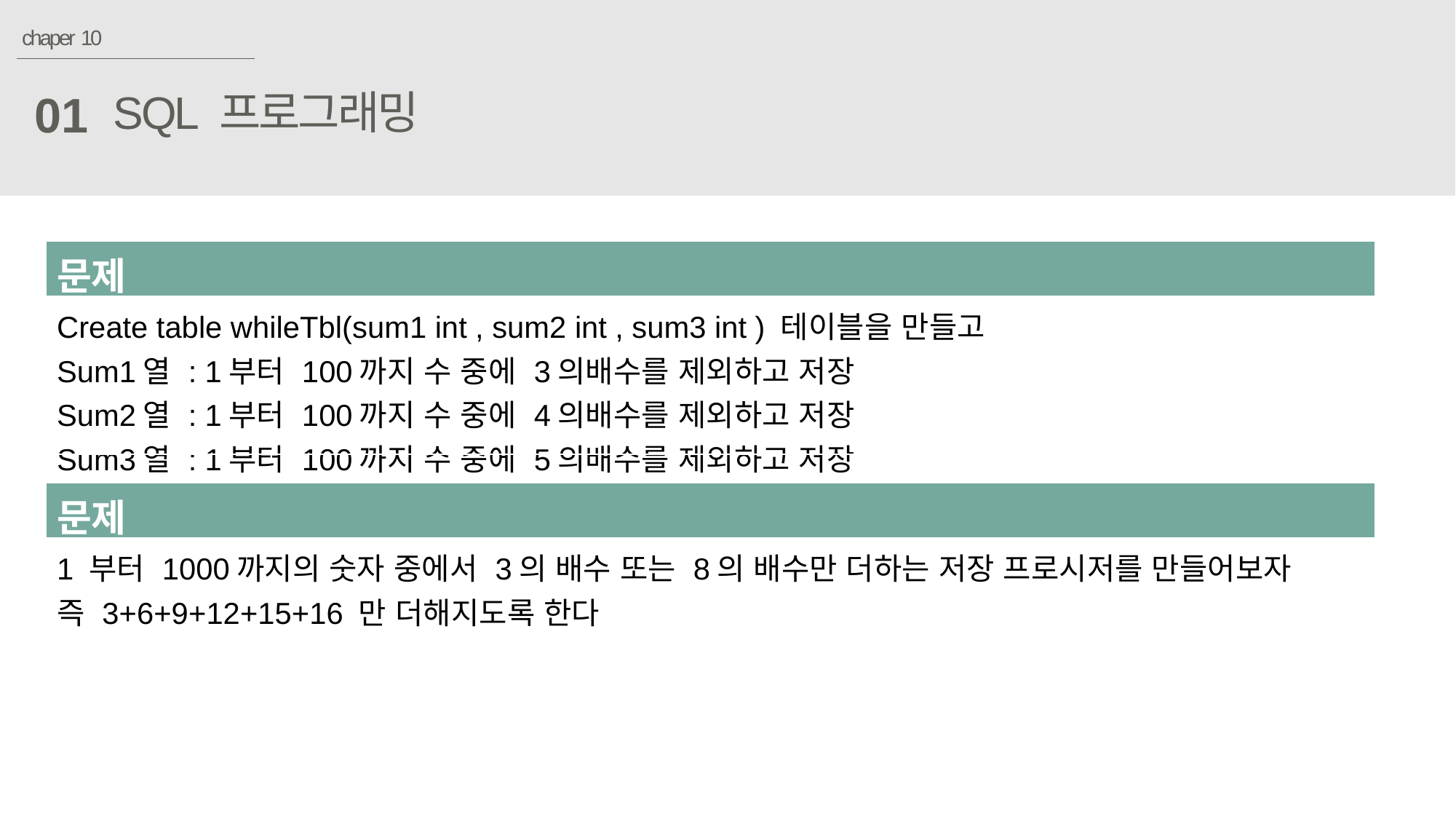

chaper  10
SQL 프로그래밍
01

| 문제 |
| --- |
| Create table whileTbl(sum1 int , sum2 int , sum3 int ) 테이블을 만들고 Sum1열 : 1부터 100까지 수 중에 3의배수를 제외하고 저장 Sum2열 : 1부터 100까지 수 중에 4의배수를 제외하고 저장 Sum3열 : 1부터 100까지 수 중에 5의배수를 제외하고 저장 |

| 문제 |
| --- |
| 1 부터 1000까지의 숫자 중에서 3의 배수 또는 8의 배수만 더하는 저장 프로시저를 만들어보자 즉 3+6+9+12+15+16 만 더해지도록 한다 |